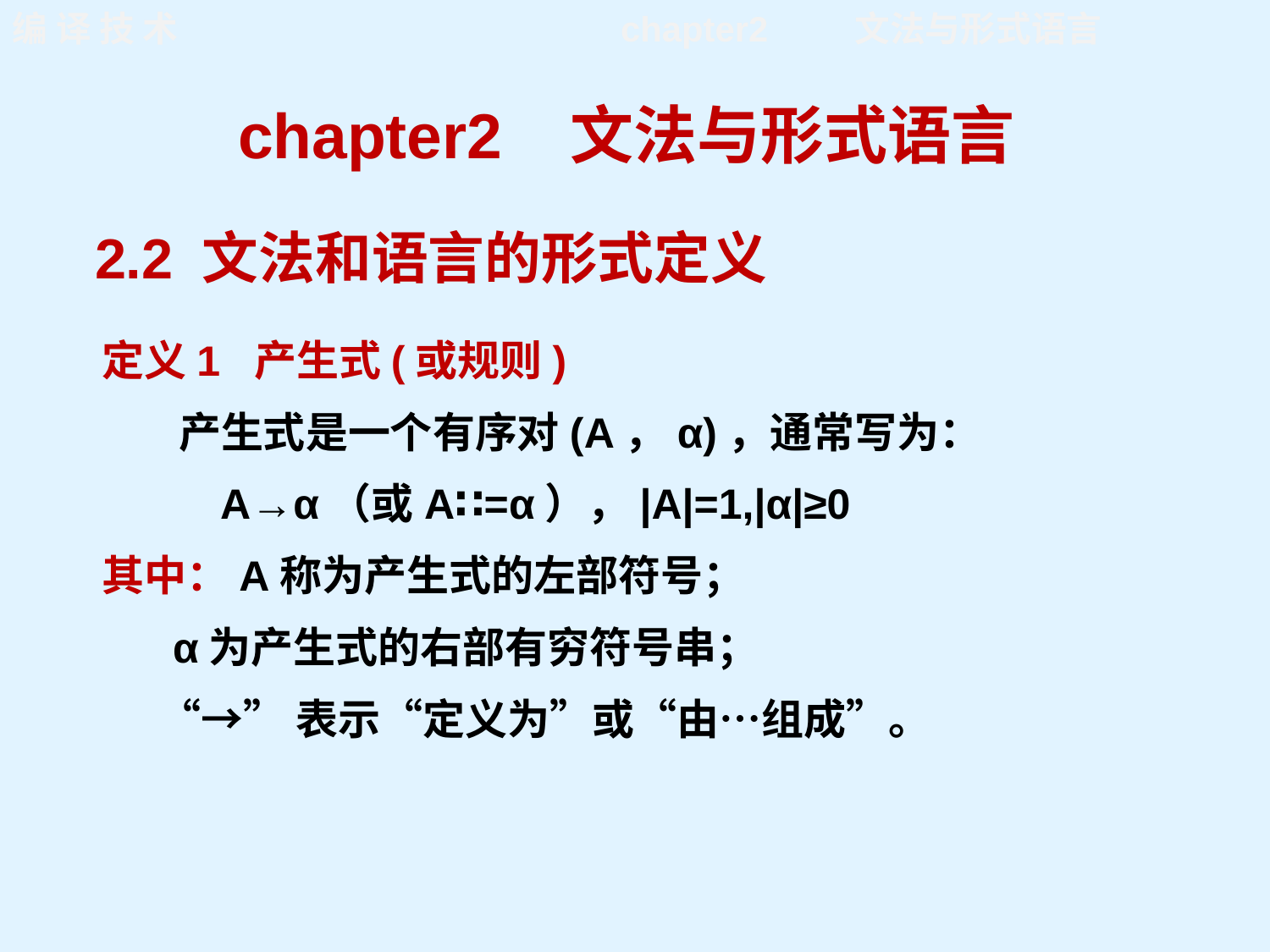

编 译 技 术                                                      chapter2        文法与形式语言
chapter2   文法与形式语言
2.2 文法和语言的形式定义
定义1  产生式(或规则)
       产生式是一个有序对(A，α)，通常写为：
          A→α（或A∷=α），|A|=1,|α|≥0
其中：A称为产生式的左部符号；
      α为产生式的右部有穷符号串；
      “→”表示“定义为”或“由…组成”。